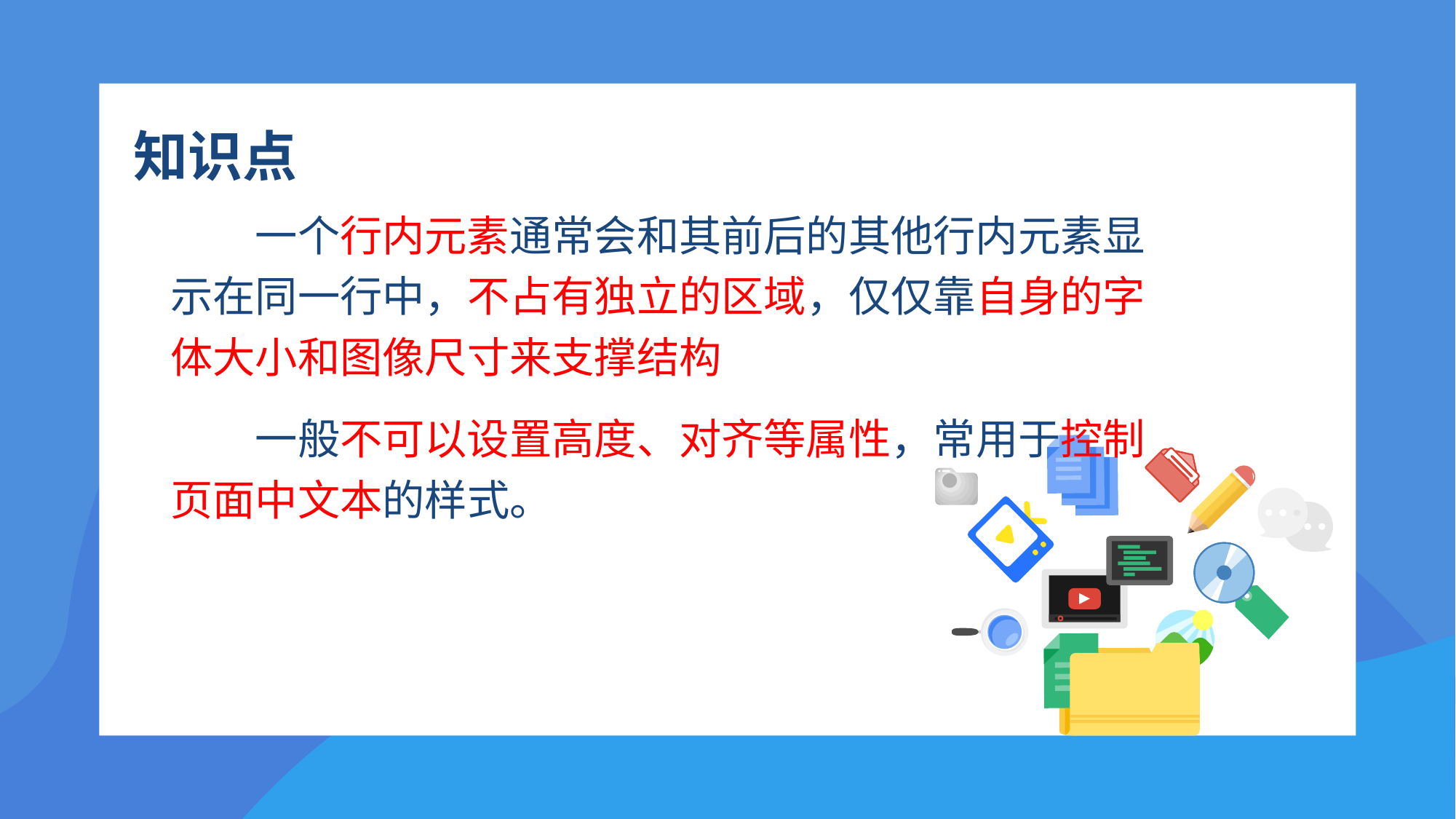

# 知识点
　　一个行内元素通常会和其前后的其他行内元素显示在同一行中，不占有独立的区域，仅仅靠自身的字体大小和图像尺寸来支撑结构
　　一般不可以设置高度、对齐等属性，常用于控制页面中文本的样式。